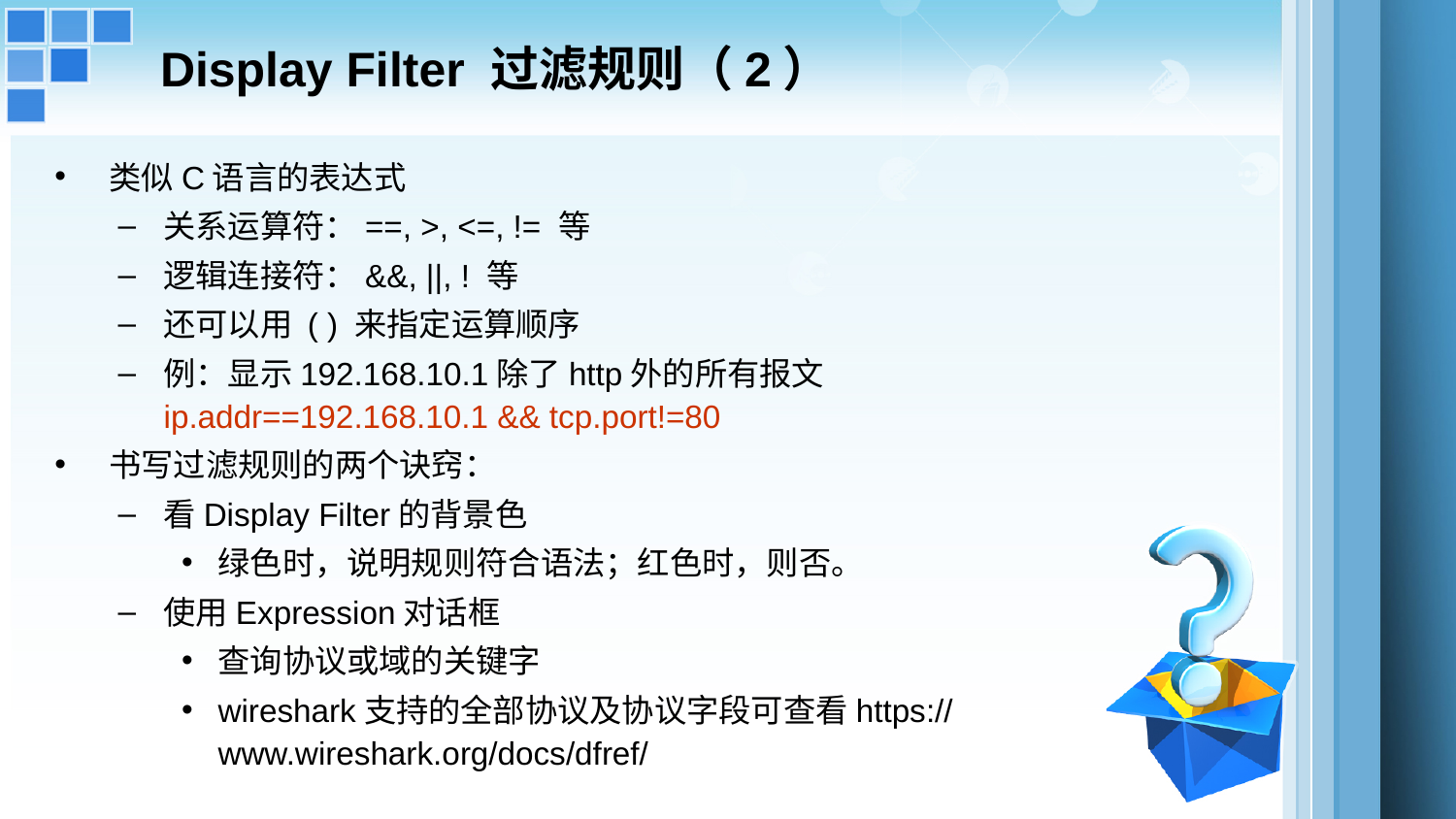

# Display Filter 过滤规则（2）
类似C语言的表达式
关系运算符：==, >, <=, != 等
逻辑连接符：&&, ||, ! 等
还可以用 ( ) 来指定运算顺序
例：显示192.168.10.1除了http外的所有报文
ip.addr==192.168.10.1 && tcp.port!=80
书写过滤规则的两个诀窍：
看Display Filter的背景色
绿色时，说明规则符合语法；红色时，则否。
使用Expression对话框
查询协议或域的关键字
wireshark支持的全部协议及协议字段可查看https://www.wireshark.org/docs/dfref/